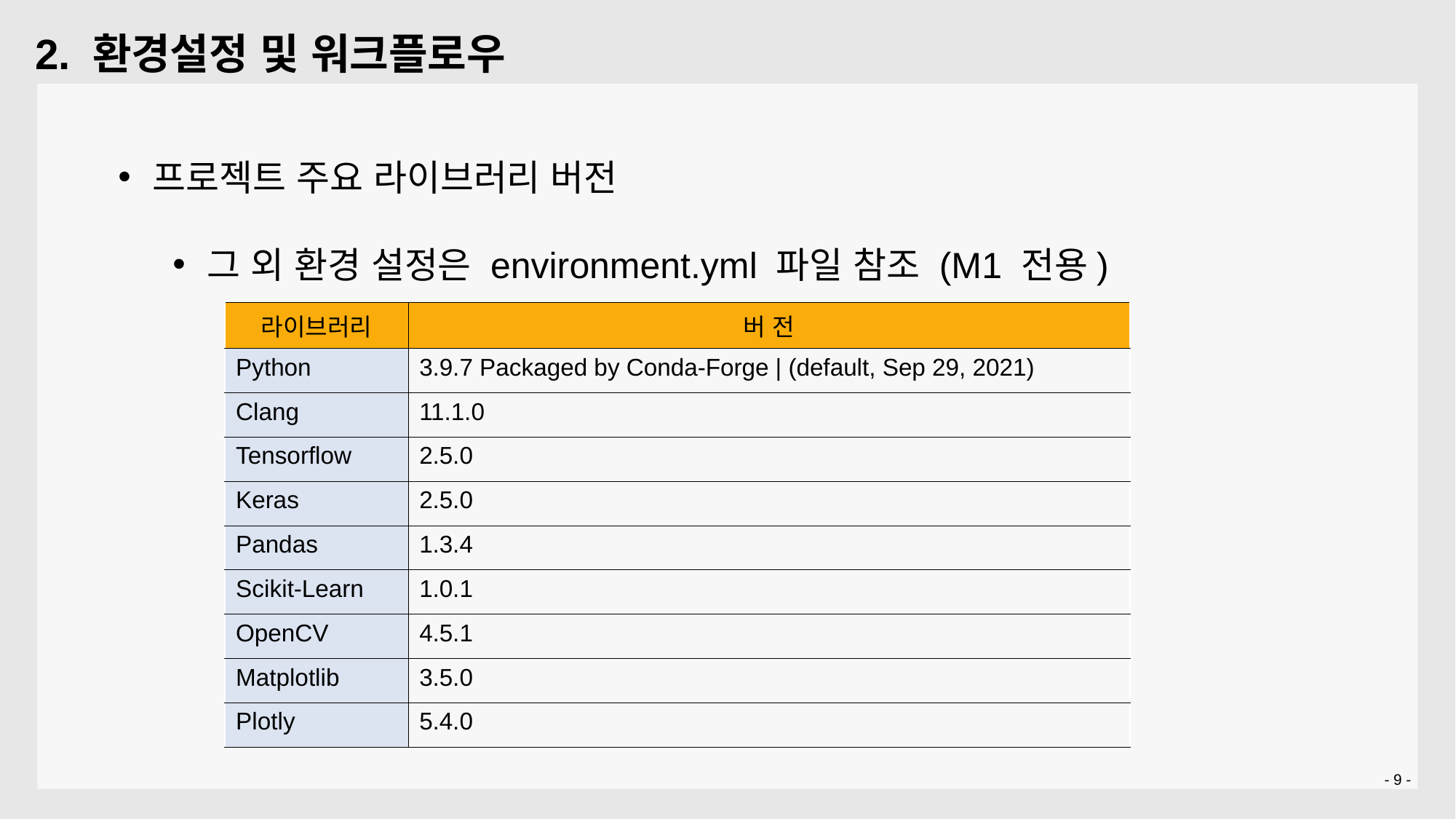

2. 환경설정 및 워크플로우
프로젝트 주요 라이브러리 버전
그 외 환경 설정은 environment.yml 파일 참조 (M1 전용)
| 라이브러리 | 버 전 |
| --- | --- |
| Python | 3.9.7 Packaged by Conda-Forge | (default, Sep 29, 2021) |
| Clang | 11.1.0 |
| Tensorflow | 2.5.0 |
| Keras | 2.5.0 |
| Pandas | 1.3.4 |
| Scikit-Learn | 1.0.1 |
| OpenCV | 4.5.1 |
| Matplotlib | 3.5.0 |
| Plotly | 5.4.0 |
- 9 -